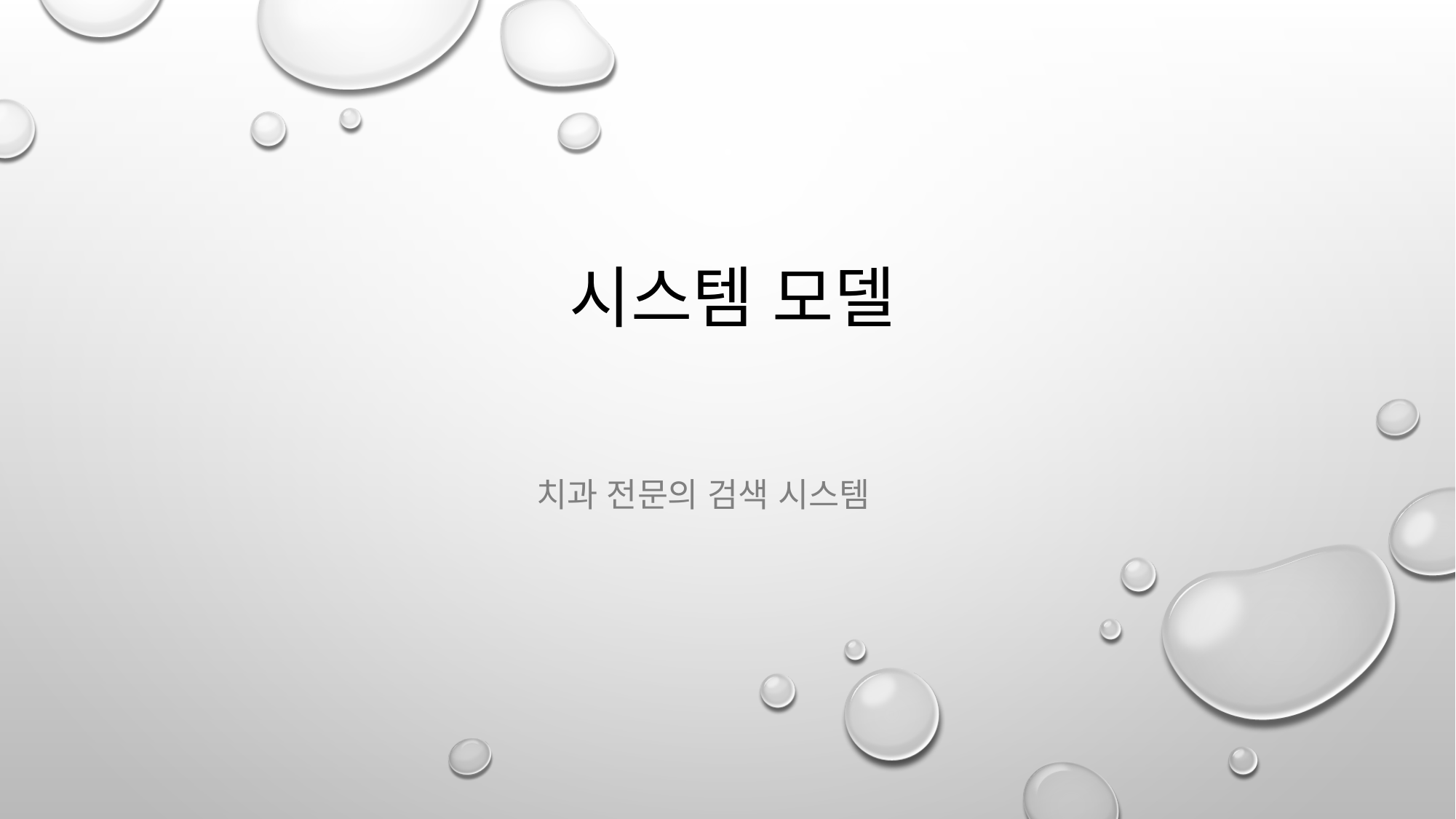

# 시스템 모델
치과 전문의 검색 시스템